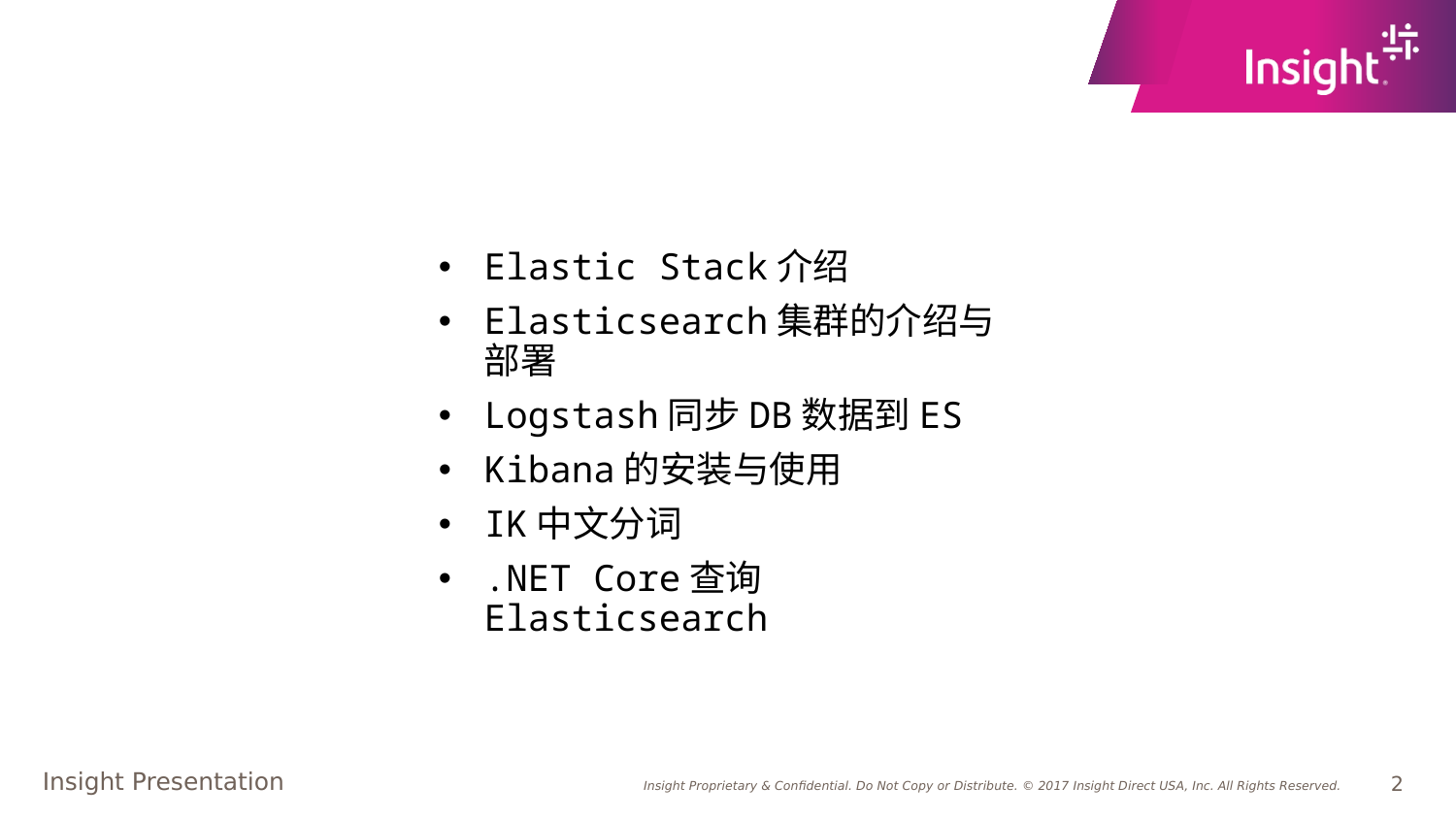

Elastic Stack介绍
Elasticsearch集群的介绍与部署
Logstash同步DB数据到ES
Kibana的安装与使用
IK中文分词
.NET Core查询Elasticsearch